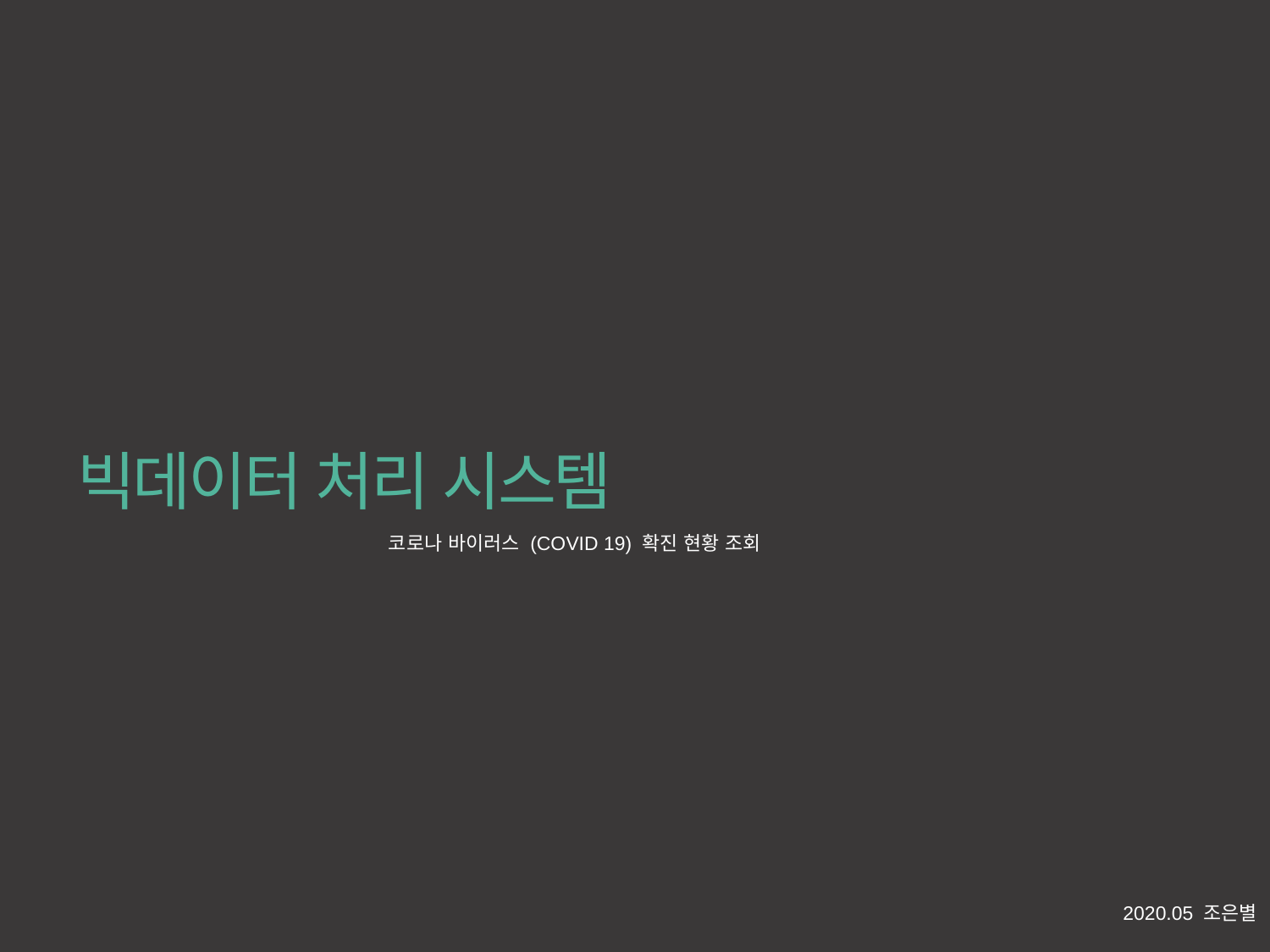

빅데이터 처리 시스템
코로나 바이러스 (COVID 19) 확진 현황 조회
2020.05 조은별